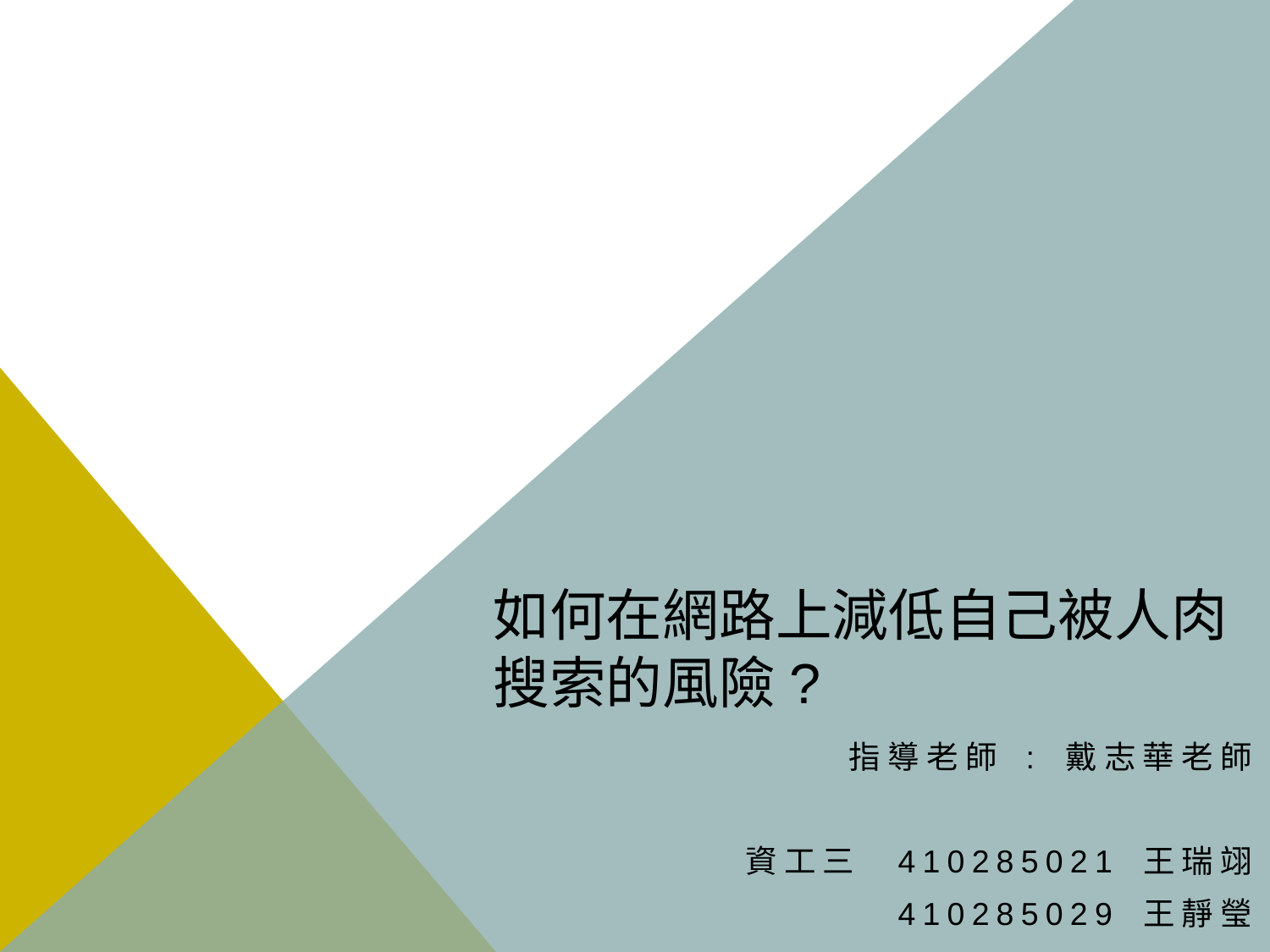

# 如何在網路上減低自己被人肉搜索的風險?
       指導老師 : 戴志華老師

資工三  410285021 王瑞翊
	 410285029 王靜瑩